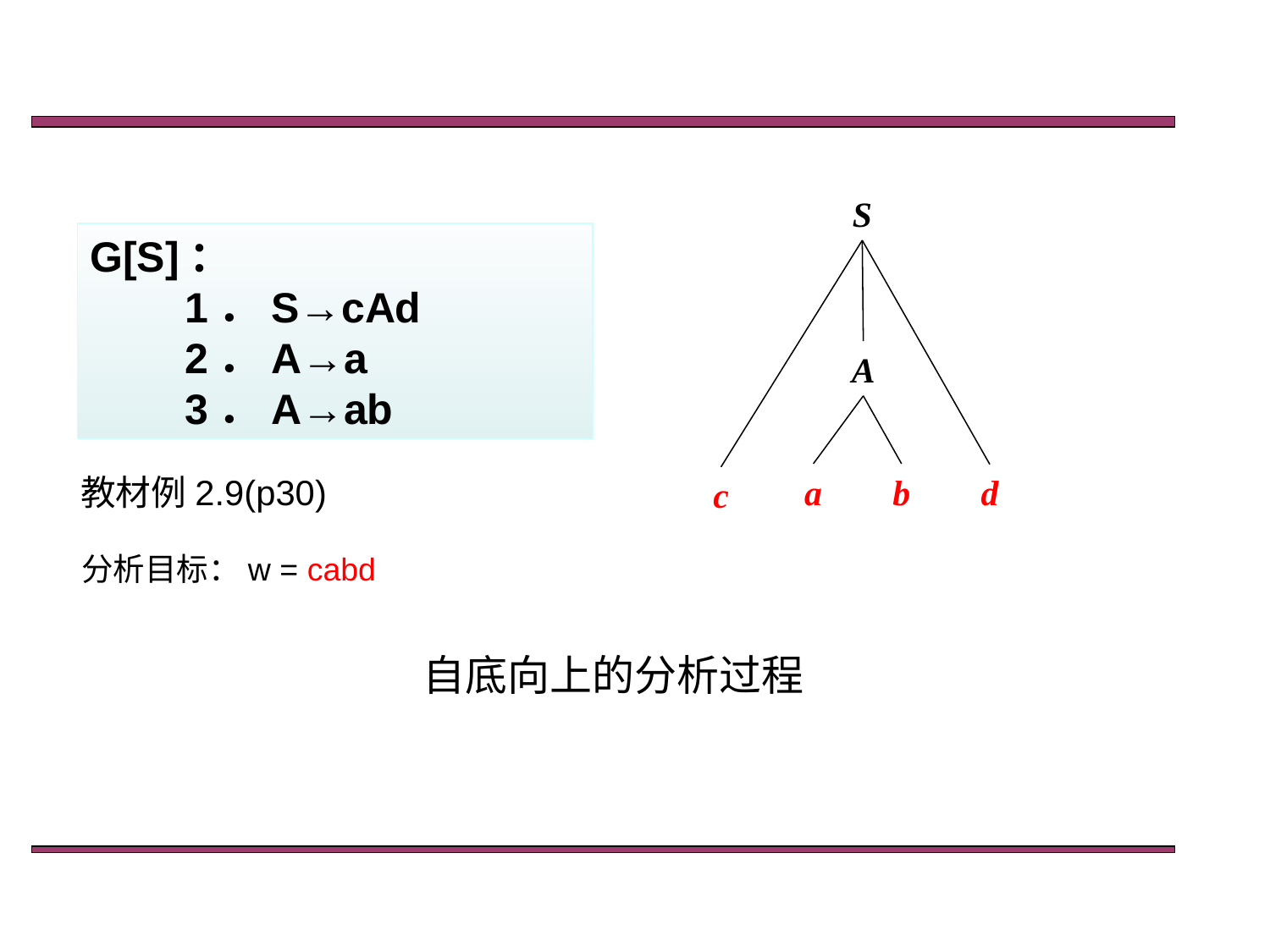

S
G[S]：
        1．S→cAd
        2．A→a
        3．A→ab
A
教材例2.9(p30)
a
b
d
c
分析目标：w = cabd
自底向上的分析过程